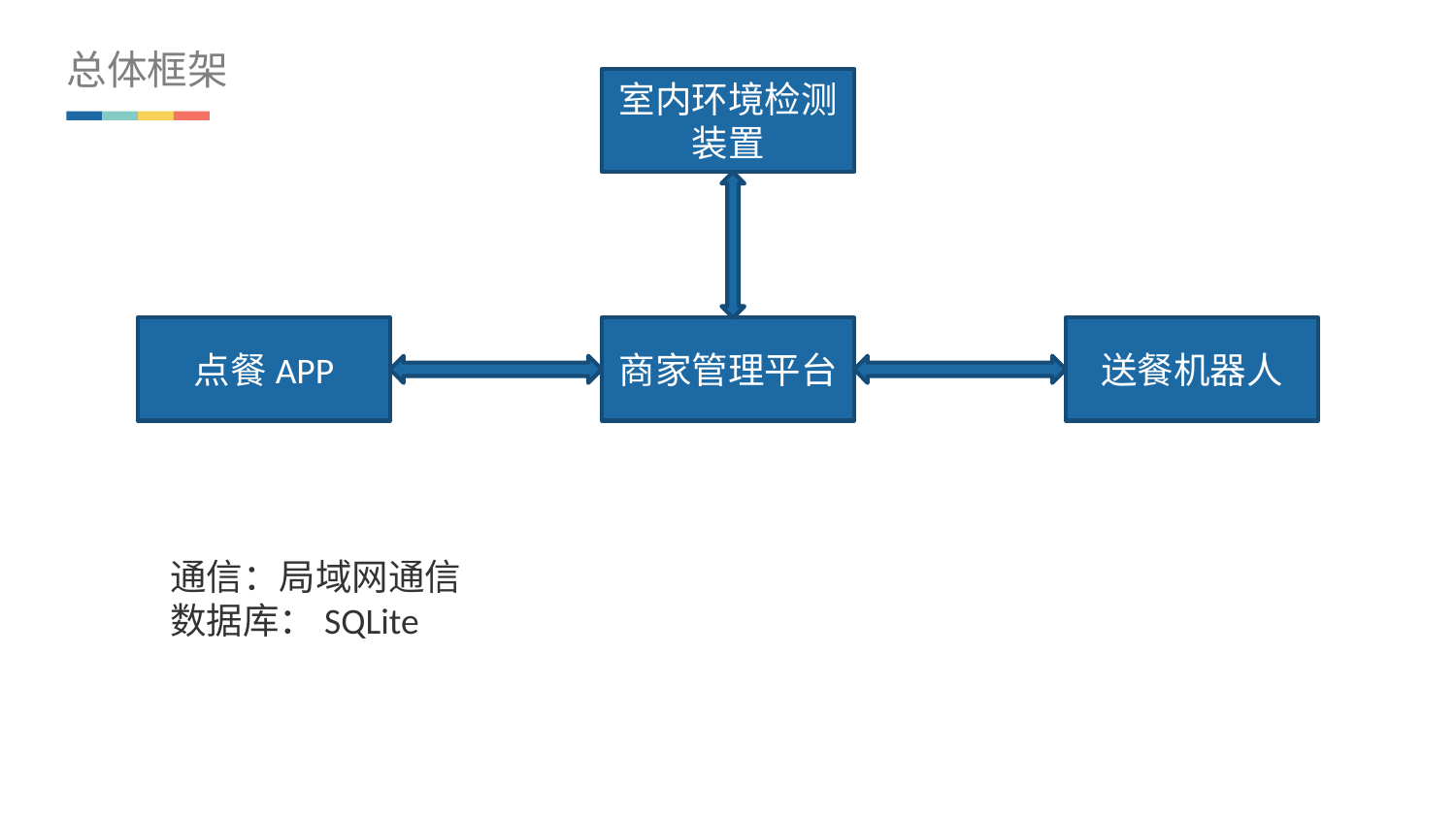

总体框架
室内环境检测装置

点餐APP
商家管理平台
送餐机器人

通信：局域网通信
数据库：SQLite